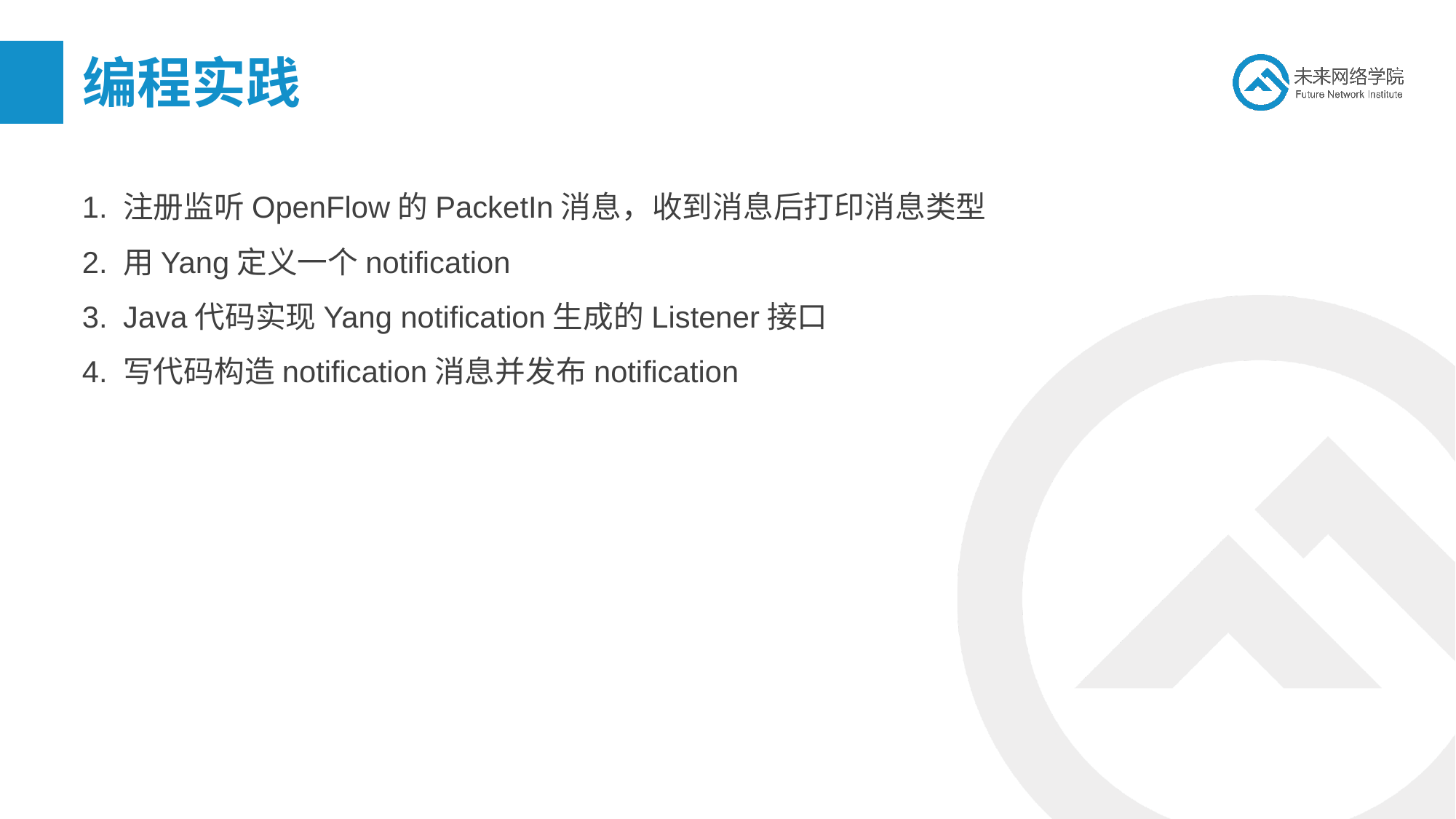

编程实践
注册监听OpenFlow的PacketIn消息，收到消息后打印消息类型
用Yang定义一个notification
Java代码实现Yang notification生成的Listener接口
写代码构造notification消息并发布notification